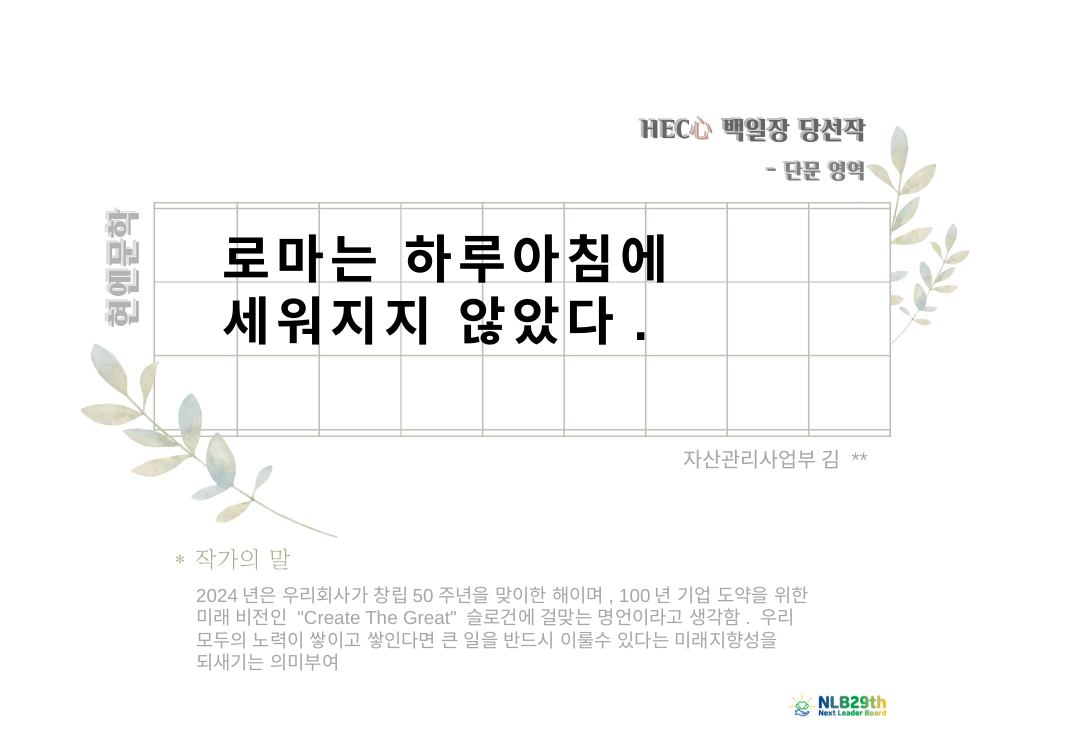

로마는 하루아침에 세워지지 않았다.

자산관리사업부 김 **
2024년은 우리회사가 창립50주년을 맞이한 해이며, 100년 기업 도약을 위한 미래 비전인 "Create The Great" 슬로건에 걸맞는 명언이라고 생각함. 우리 모두의 노력이 쌓이고 쌓인다면 큰 일을 반드시 이룰수 있다는 미래지향성을 되새기는 의미부여